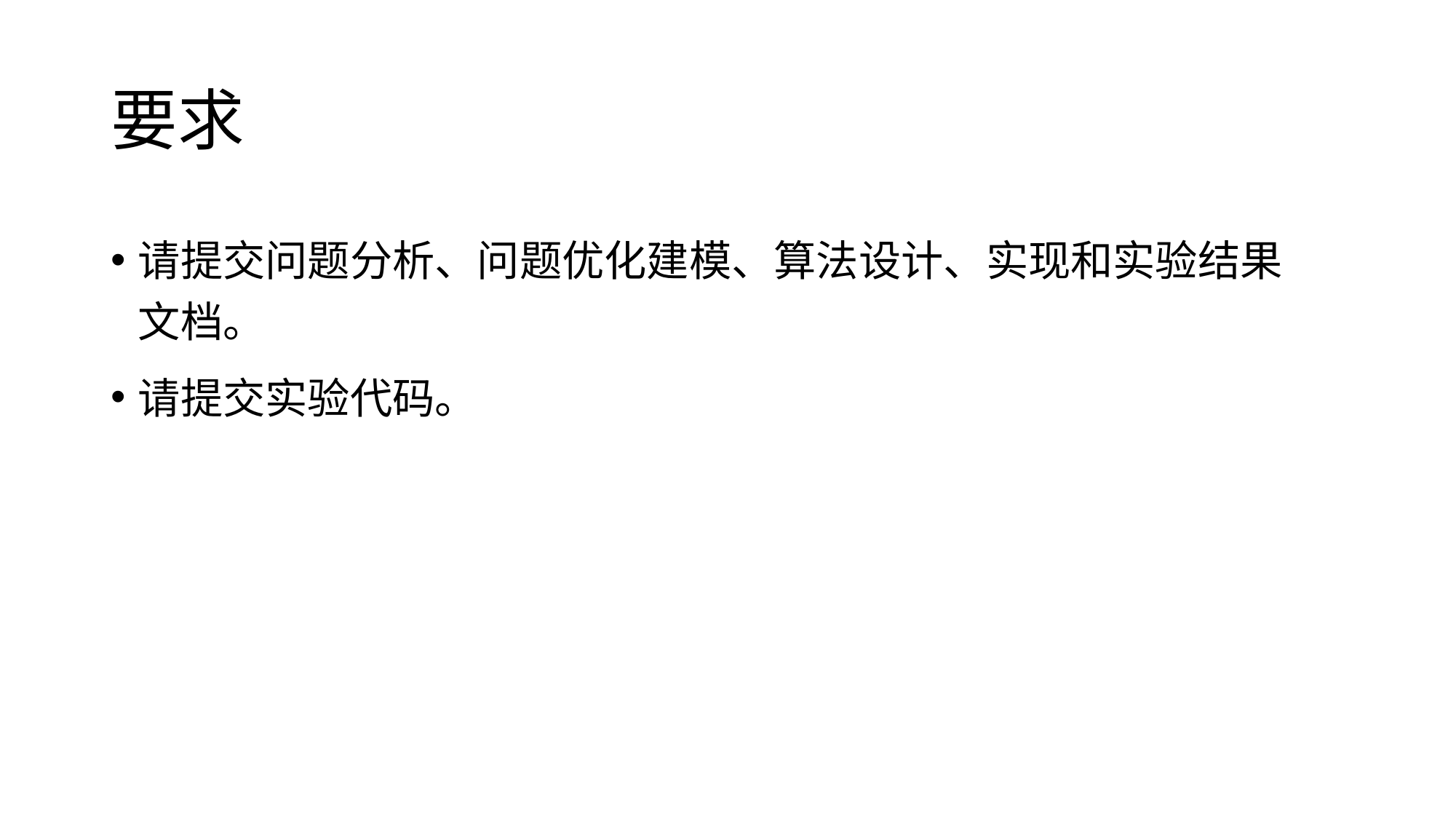

# 要求
请提交问题分析、问题优化建模、算法设计、实现和实验结果文档。
请提交实验代码。